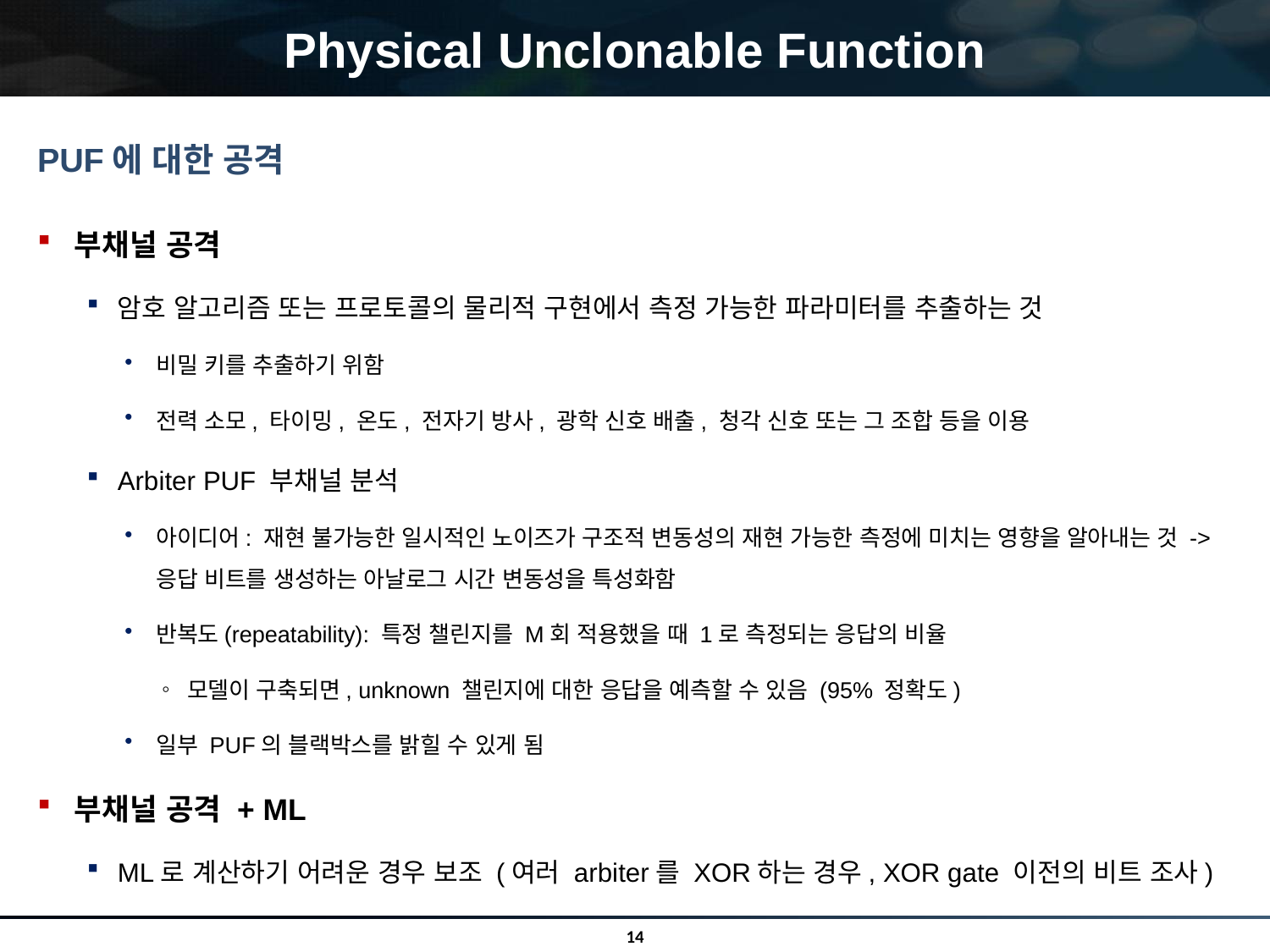

# Physical Unclonable Function
PUF에 대한 공격
부채널 공격
암호 알고리즘 또는 프로토콜의 물리적 구현에서 측정 가능한 파라미터를 추출하는 것
비밀 키를 추출하기 위함
전력 소모, 타이밍, 온도, 전자기 방사, 광학 신호 배출, 청각 신호 또는 그 조합 등을 이용
Arbiter PUF 부채널 분석
아이디어: 재현 불가능한 일시적인 노이즈가 구조적 변동성의 재현 가능한 측정에 미치는 영향을 알아내는 것 -> 응답 비트를 생성하는 아날로그 시간 변동성을 특성화함
반복도(repeatability): 특정 챌린지를 M회 적용했을 때 1로 측정되는 응답의 비율
모델이 구축되면, unknown 챌린지에 대한 응답을 예측할 수 있음 (95% 정확도)
일부 PUF의 블랙박스를 밝힐 수 있게 됨
부채널 공격 + ML
ML로 계산하기 어려운 경우 보조 (여러 arbiter를 XOR하는 경우, XOR gate 이전의 비트 조사)